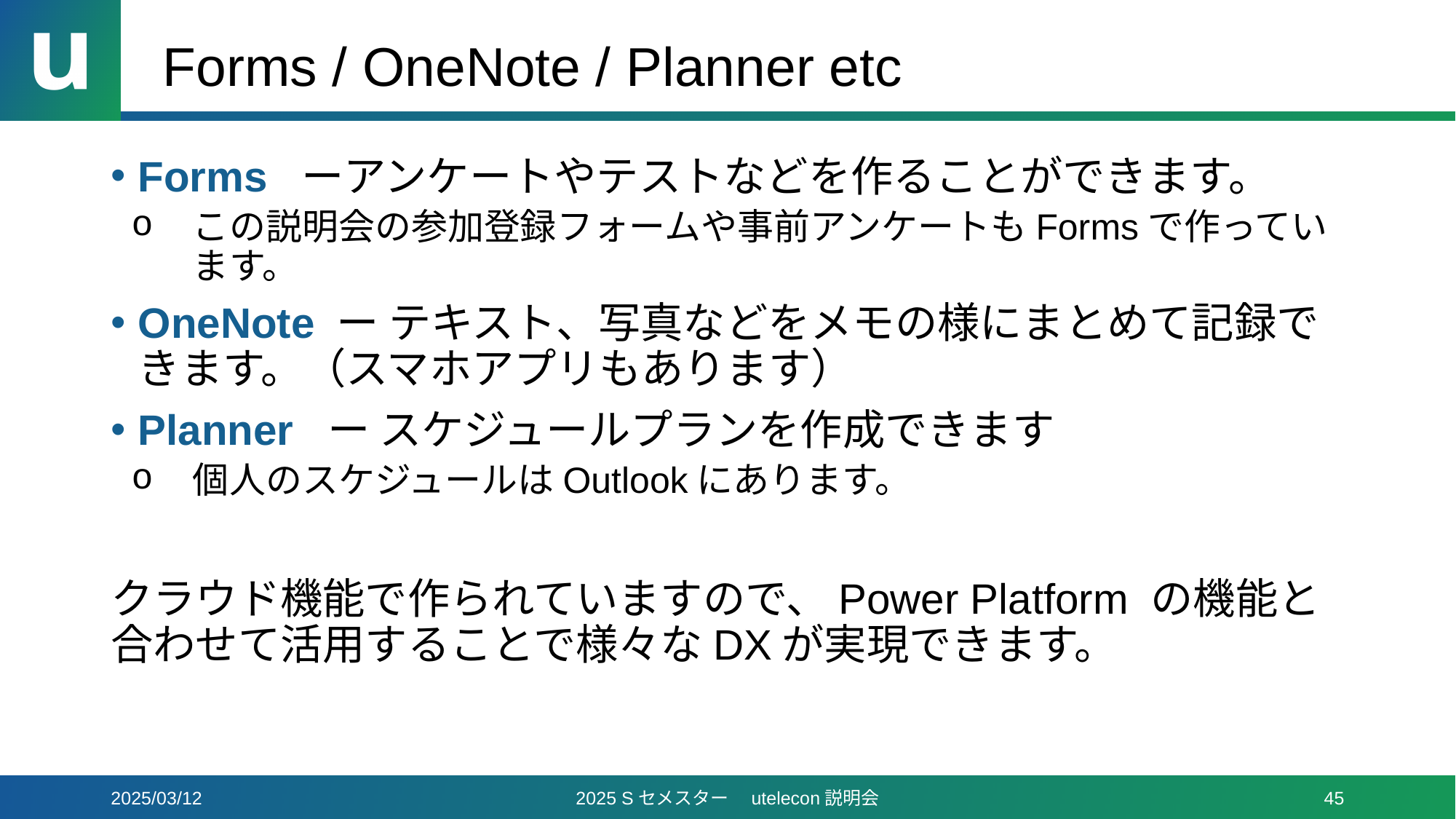

# Forms / OneNote / Planner etc
Forms  ーアンケートやテストなどを作ることができます。
この説明会の参加登録フォームや事前アンケートもFormsで作っています。
OneNote ー テキスト、写真などをメモの様にまとめて記録できます。（スマホアプリもあります）
Planner  ー スケジュールプランを作成できます
個人のスケジュールはOutlookにあります。

クラウド機能で作られていますので、Power Platform の機能と合わせて活用することで様々なDXが実現できます。
2025/03/12
2025 Sセメスター　utelecon説明会
45